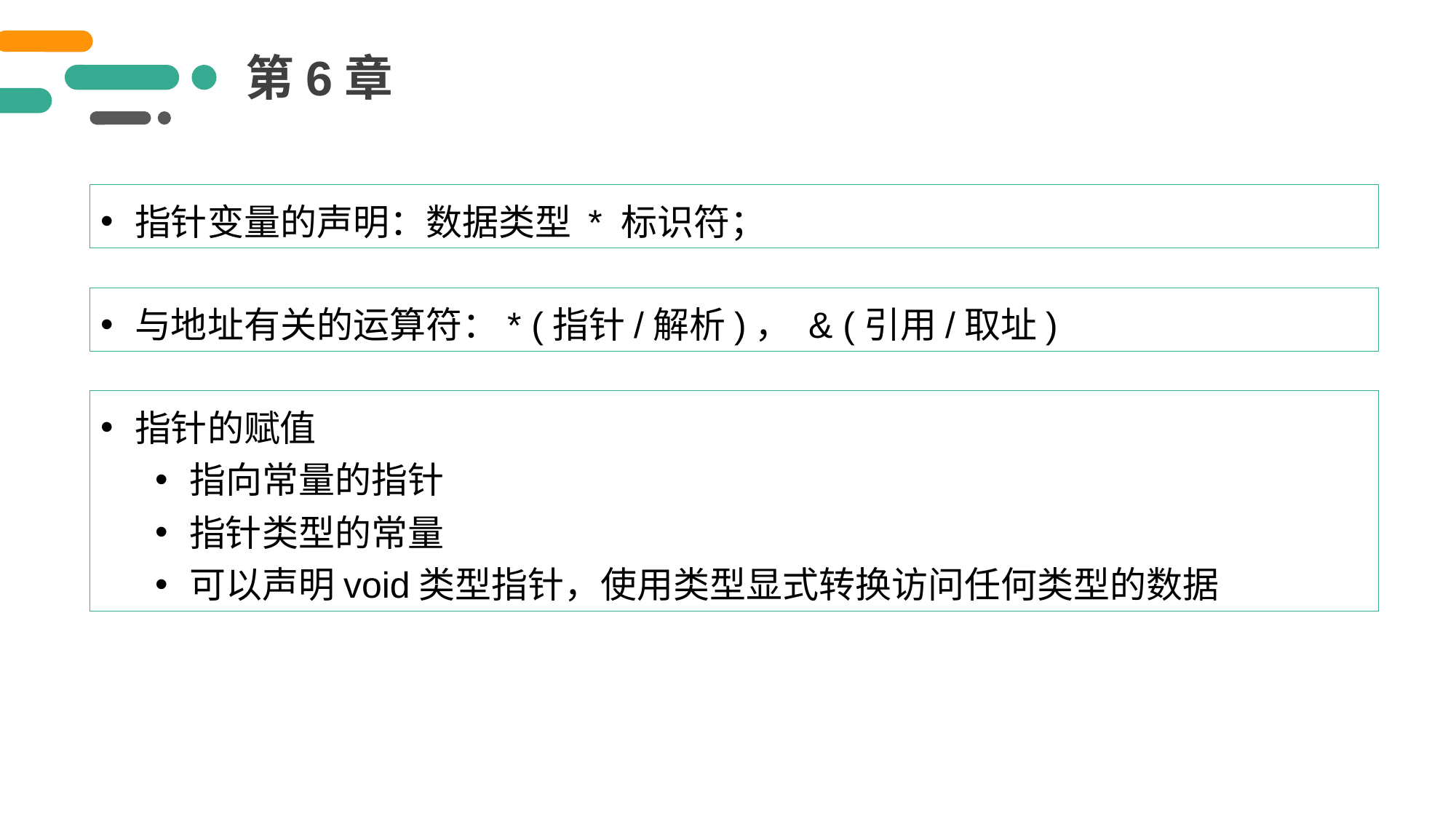

第6章
指针变量的声明：数据类型 * 标识符；
与地址有关的运算符：* (指针/解析)， & (引用/取址)
指针的赋值
指向常量的指针
指针类型的常量
可以声明void类型指针，使用类型显式转换访问任何类型的数据